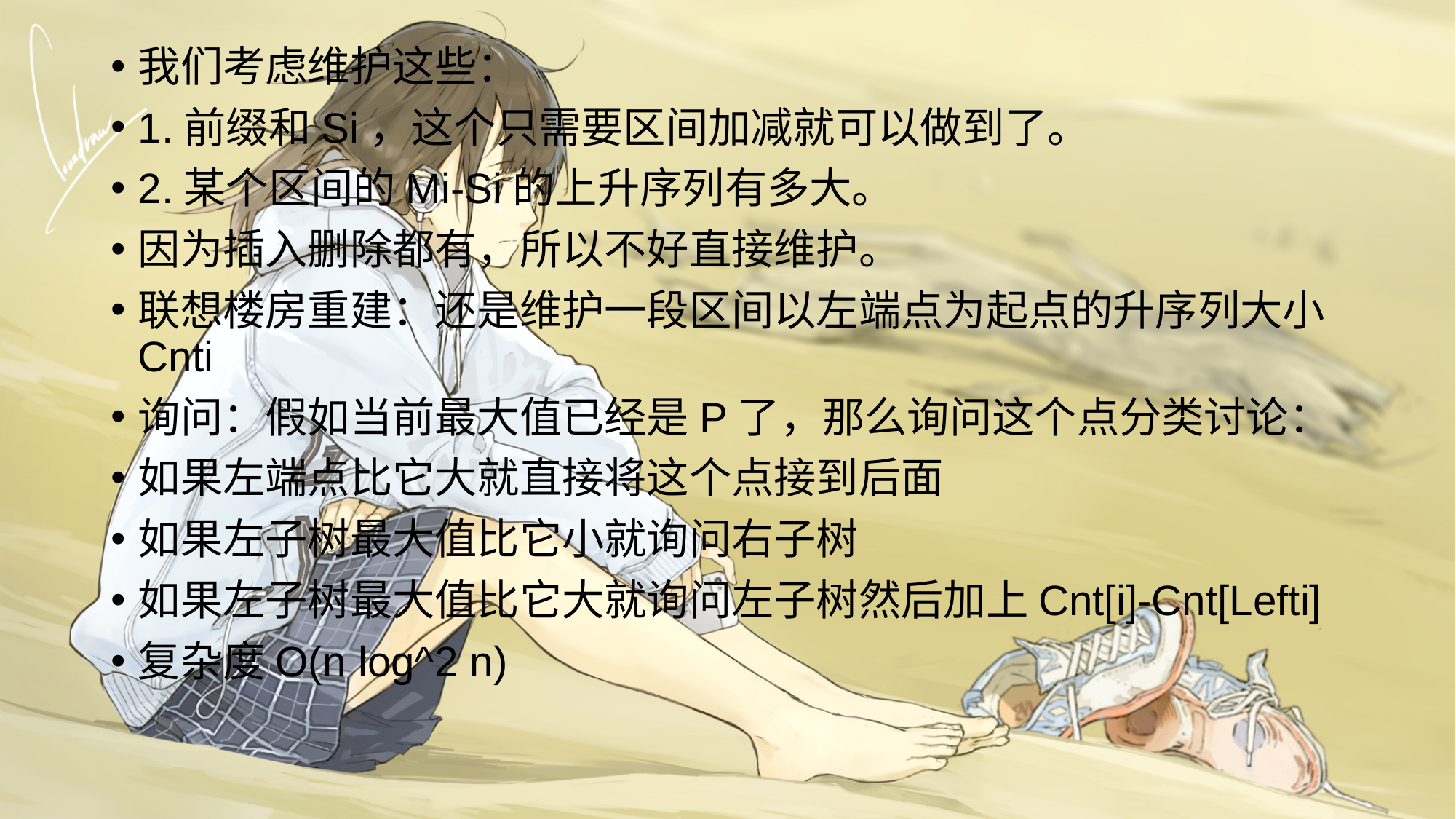

我们考虑维护这些：
1.前缀和Si，这个只需要区间加减就可以做到了。
2.某个区间的Mi-Si的上升序列有多大。
因为插入删除都有，所以不好直接维护。
联想楼房重建：还是维护一段区间以左端点为起点的升序列大小Cnti
询问：假如当前最大值已经是P了，那么询问这个点分类讨论：
如果左端点比它大就直接将这个点接到后面
如果左子树最大值比它小就询问右子树
如果左子树最大值比它大就询问左子树然后加上Cnt[i]-Cnt[Lefti]
复杂度O(n log^2 n)